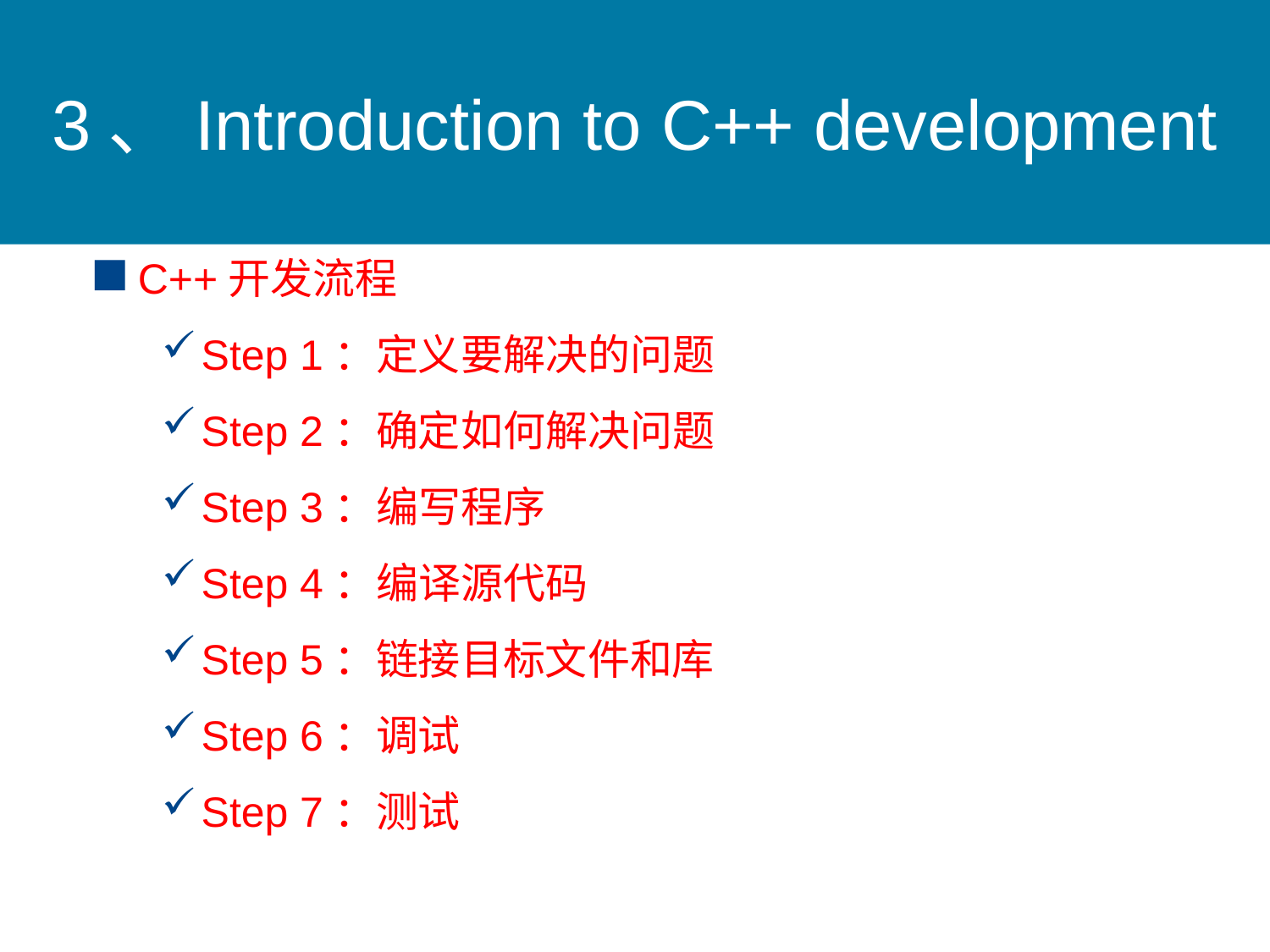

# 3、Introduction to C++ development
C++开发流程
Step 1：定义要解决的问题
Step 2：确定如何解决问题
Step 3：编写程序
Step 4：编译源代码
Step 5：链接目标文件和库
Step 6：调试
Step 7：测试